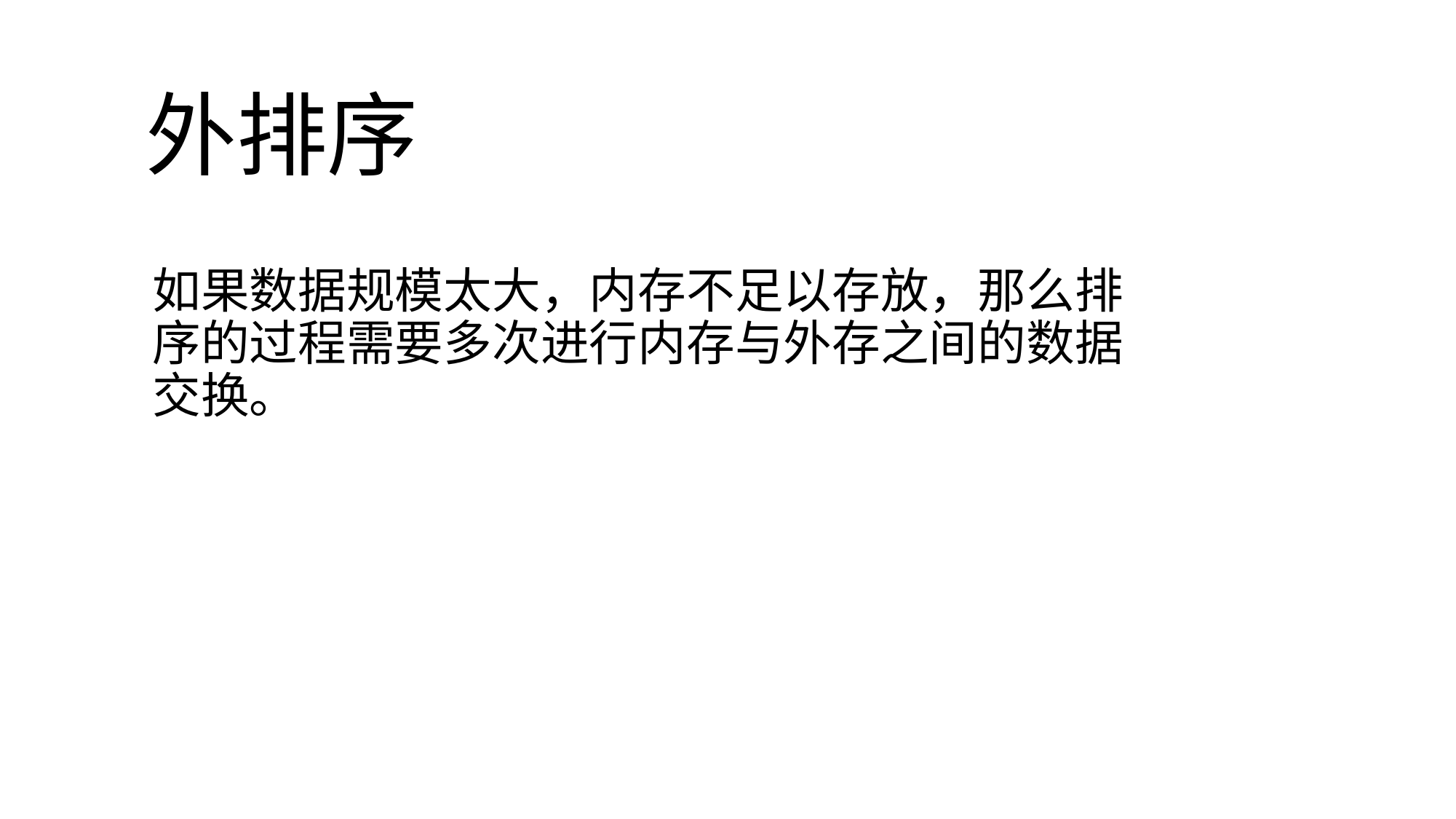

# 外排序
如果数据规模太大，内存不足以存放，那么排序的过程需要多次进行内存与外存之间的数据交换。